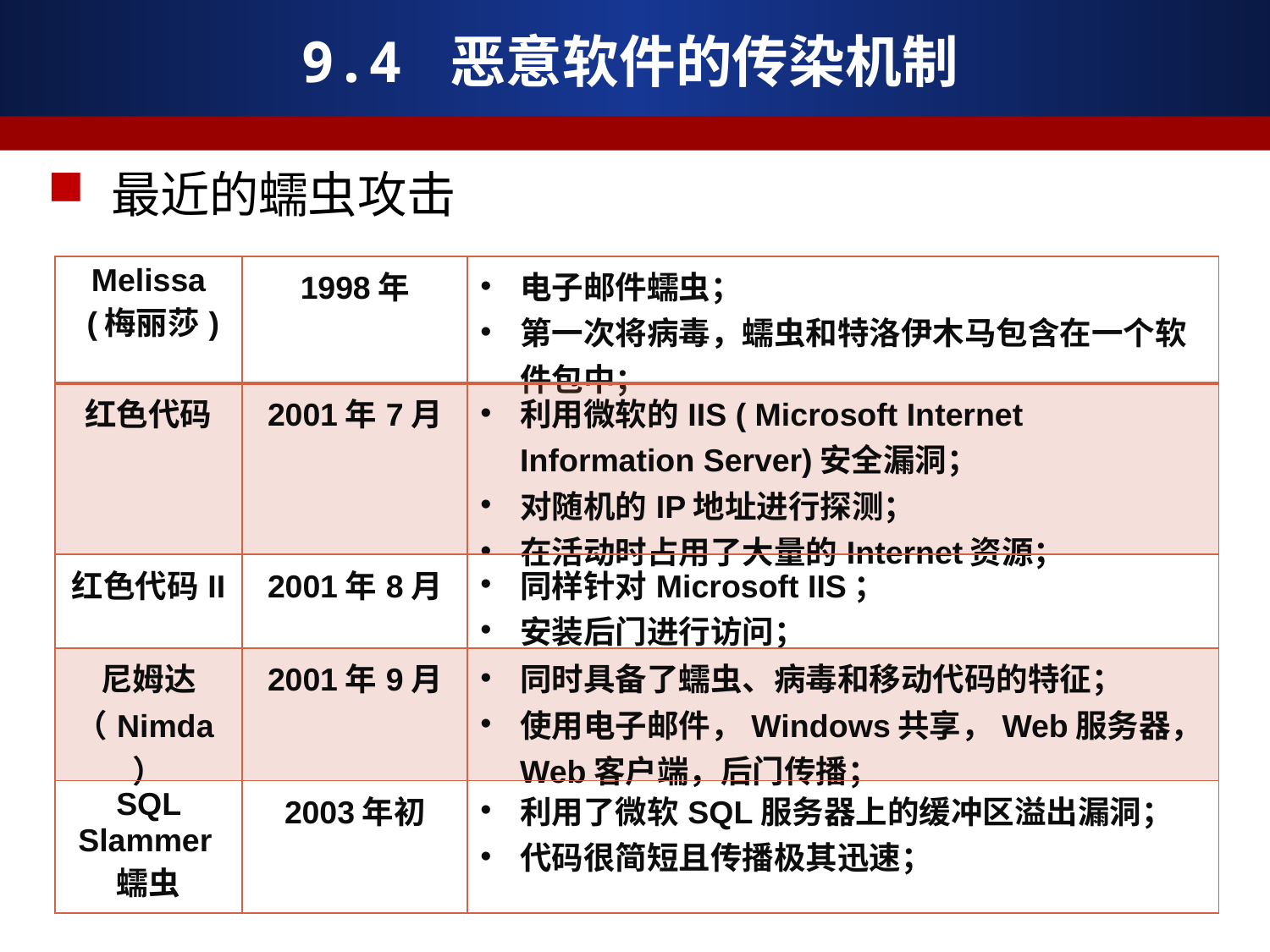

# 9.4 恶意软件的传染机制
最近的蠕虫攻击
| Melissa (梅丽莎) | 1998年 | 电子邮件蠕虫； 第一次将病毒，蠕虫和特洛伊木马包含在一个软件包中； |
| --- | --- | --- |
| 红色代码 | 2001年7月 | 利用微软的IIS ( Microsoft Internet Information Server)安全漏洞； 对随机的IP地址进行探测； 在活动时占用了大量的Internet资源； |
| 红色代码II | 2001年8月 | 同样针对Microsoft IIS； 安装后门进行访问； |
| 尼姆达 （Nimda） | 2001年9月 | 同时具备了蠕虫、病毒和移动代码的特征； 使用电子邮件，Windows共享，Web服务器，Web客户端，后门传播； |
| SQL Slammer蠕虫 | 2003年初 | 利用了微软SQL服务器上的缓冲区溢出漏洞； 代码很简短且传播极其迅速； |
34